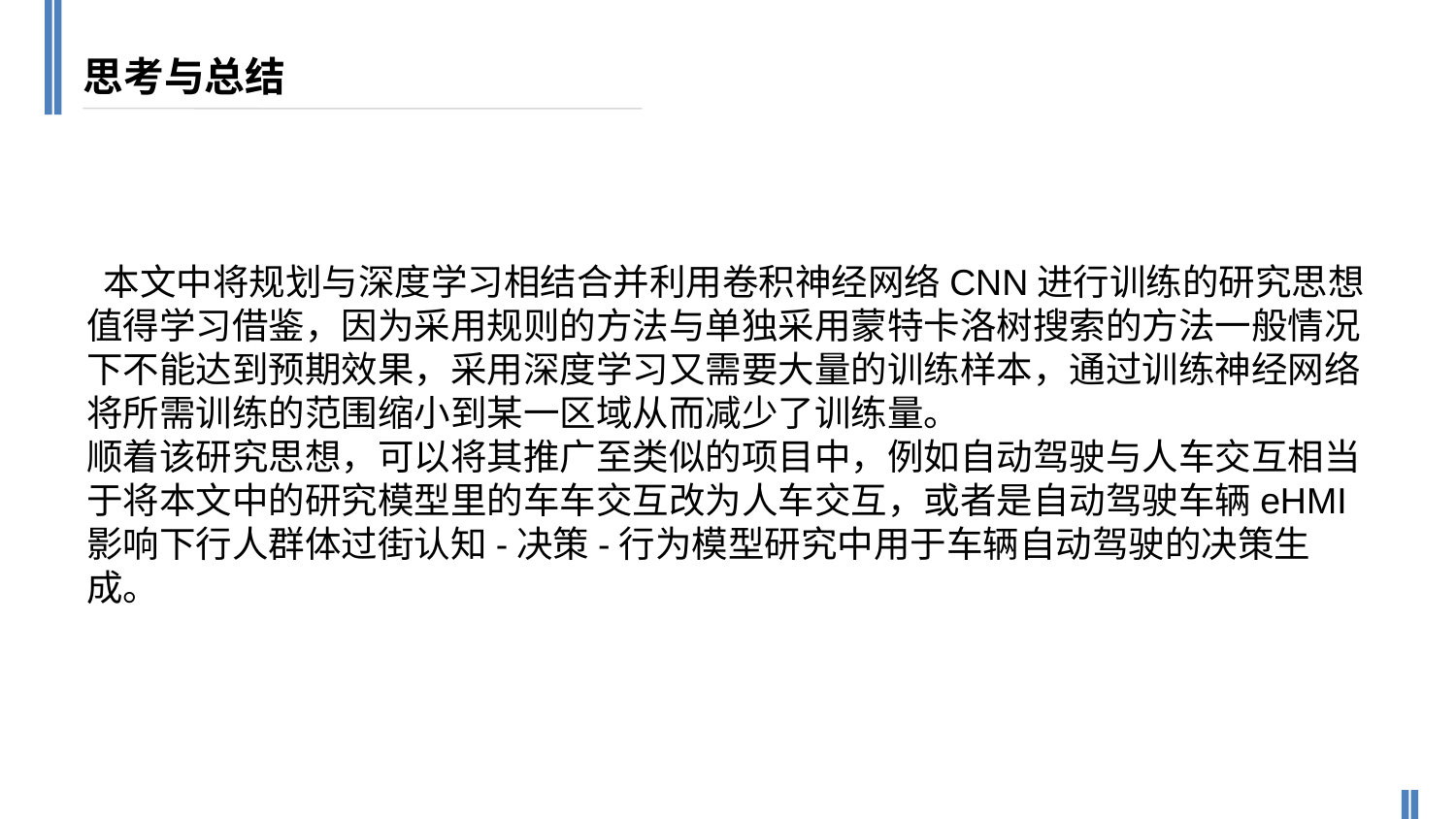

思考与总结
 本文中将规划与深度学习相结合并利用卷积神经网络CNN进行训练的研究思想值得学习借鉴，因为采用规则的方法与单独采用蒙特卡洛树搜索的方法一般情况下不能达到预期效果，采用深度学习又需要大量的训练样本，通过训练神经网络将所需训练的范围缩小到某一区域从而减少了训练量。
顺着该研究思想，可以将其推广至类似的项目中，例如自动驾驶与人车交互相当于将本文中的研究模型里的车车交互改为人车交互，或者是自动驾驶车辆eHMI影响下行人群体过街认知-决策-行为模型研究中用于车辆自动驾驶的决策生成。